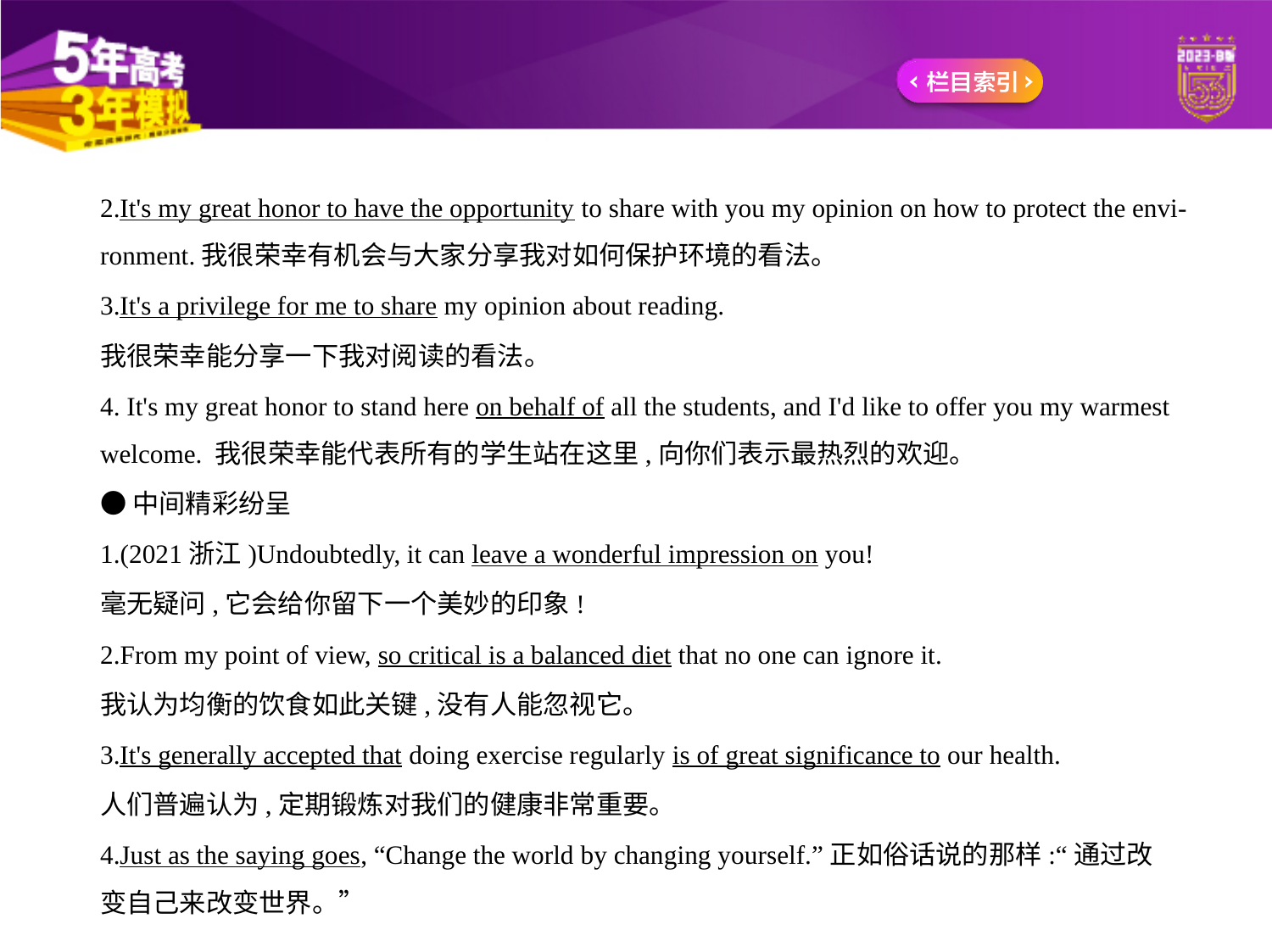

2.It's my great honor to have the opportunity to share with you my opinion on how to protect the envi-
ronment.我很荣幸有机会与大家分享我对如何保护环境的看法。
3.It's a privilege for me to share my opinion about reading.
我很荣幸能分享一下我对阅读的看法。
4. It's my great honor to stand here on behalf of all the students, and I'd like to offer you my warmest
welcome. 我很荣幸能代表所有的学生站在这里,向你们表示最热烈的欢迎。
●中间精彩纷呈
1.(2021浙江)Undoubtedly, it can leave a wonderful impression on you!
毫无疑问,它会给你留下一个美妙的印象!
2.From my point of view, so critical is a balanced diet that no one can ignore it.
我认为均衡的饮食如此关键,没有人能忽视它。
3.It's generally accepted that doing exercise regularly is of great significance to our health.
人们普遍认为,定期锻炼对我们的健康非常重要。
4.Just as the saying goes, “Change the world by changing yourself.”正如俗话说的那样:“通过改
变自己来改变世界。”